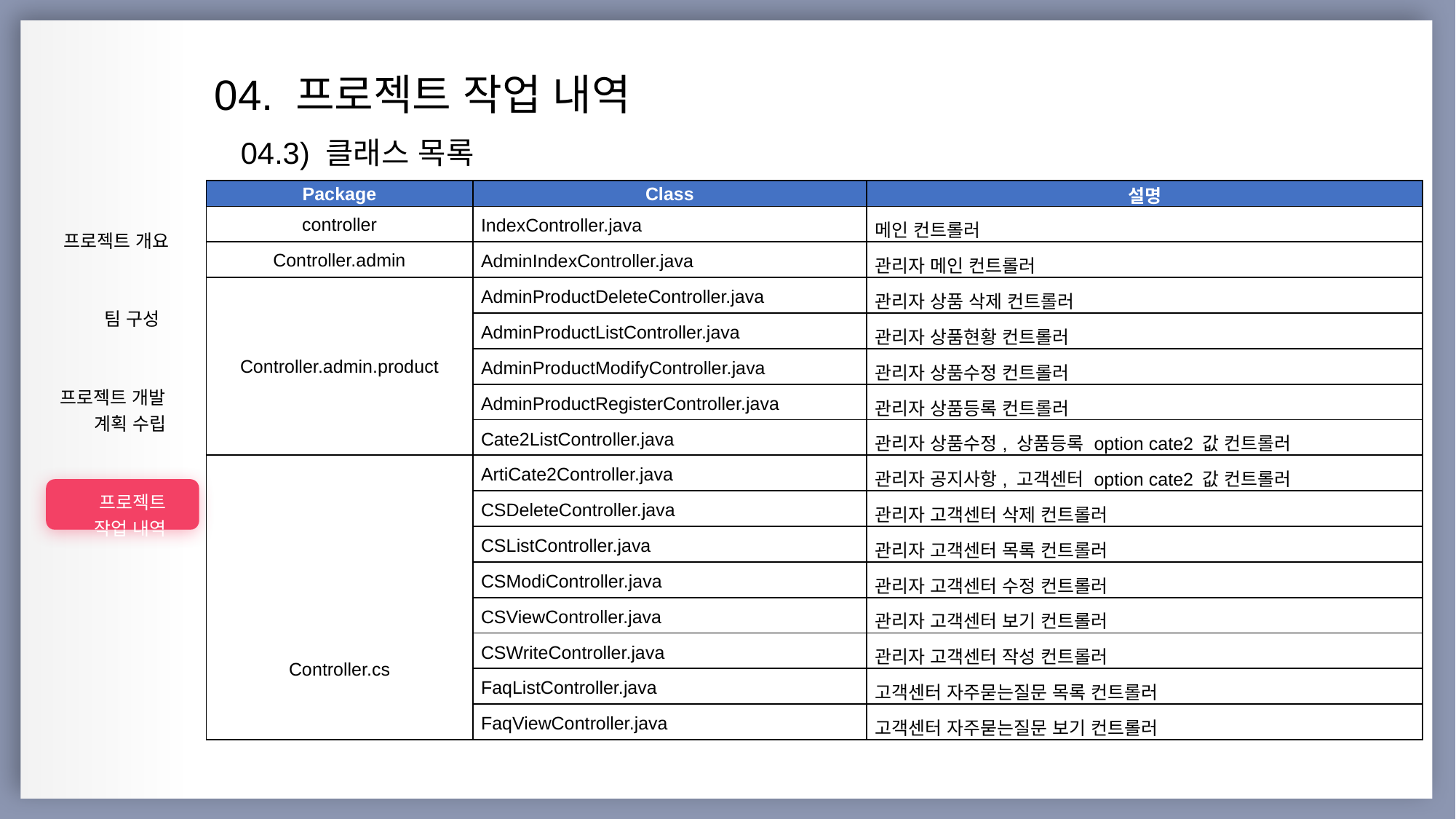

04. 프로젝트 작업 내역
04.3) 클래스 목록
|  |
| --- |
| 프로젝트 개요 |
| 팀 구성 |
| 프로젝트 개발 계획 수립 |
| 프로젝트 작업 내역 |
|  |
|  |
|  |
|  |
| Package | Class | 설명 |
| --- | --- | --- |
| controller | IndexController.java | 메인 컨트롤러 |
| Controller.admin | AdminIndexController.java | 관리자 메인 컨트롤러 |
| Controller.admin.product | AdminProductDeleteController.java | 관리자 상품 삭제 컨트롤러 |
|  | AdminProductListController.java | 관리자 상품현황 컨트롤러 |
|  | AdminProductModifyController.java | 관리자 상품수정 컨트롤러 |
|  | AdminProductRegisterController.java | 관리자 상품등록 컨트롤러 |
|  | Cate2ListController.java | 관리자 상품수정, 상품등록 option cate2 값 컨트롤러 |
| Controller.cs | ArtiCate2Controller.java | 관리자 공지사항, 고객센터 option cate2 값 컨트롤러 |
|  | CSDeleteController.java | 관리자 고객센터 삭제 컨트롤러 |
|  | CSListController.java | 관리자 고객센터 목록 컨트롤러 |
|  | CSModiController.java | 관리자 고객센터 수정 컨트롤러 |
|  | CSViewController.java | 관리자 고객센터 보기 컨트롤러 |
|  | CSWriteController.java | 관리자 고객센터 작성 컨트롤러 |
|  | FaqListController.java | 고객센터 자주묻는질문 목록 컨트롤러 |
|  | FaqViewController.java | 고객센터 자주묻는질문 보기 컨트롤러 |